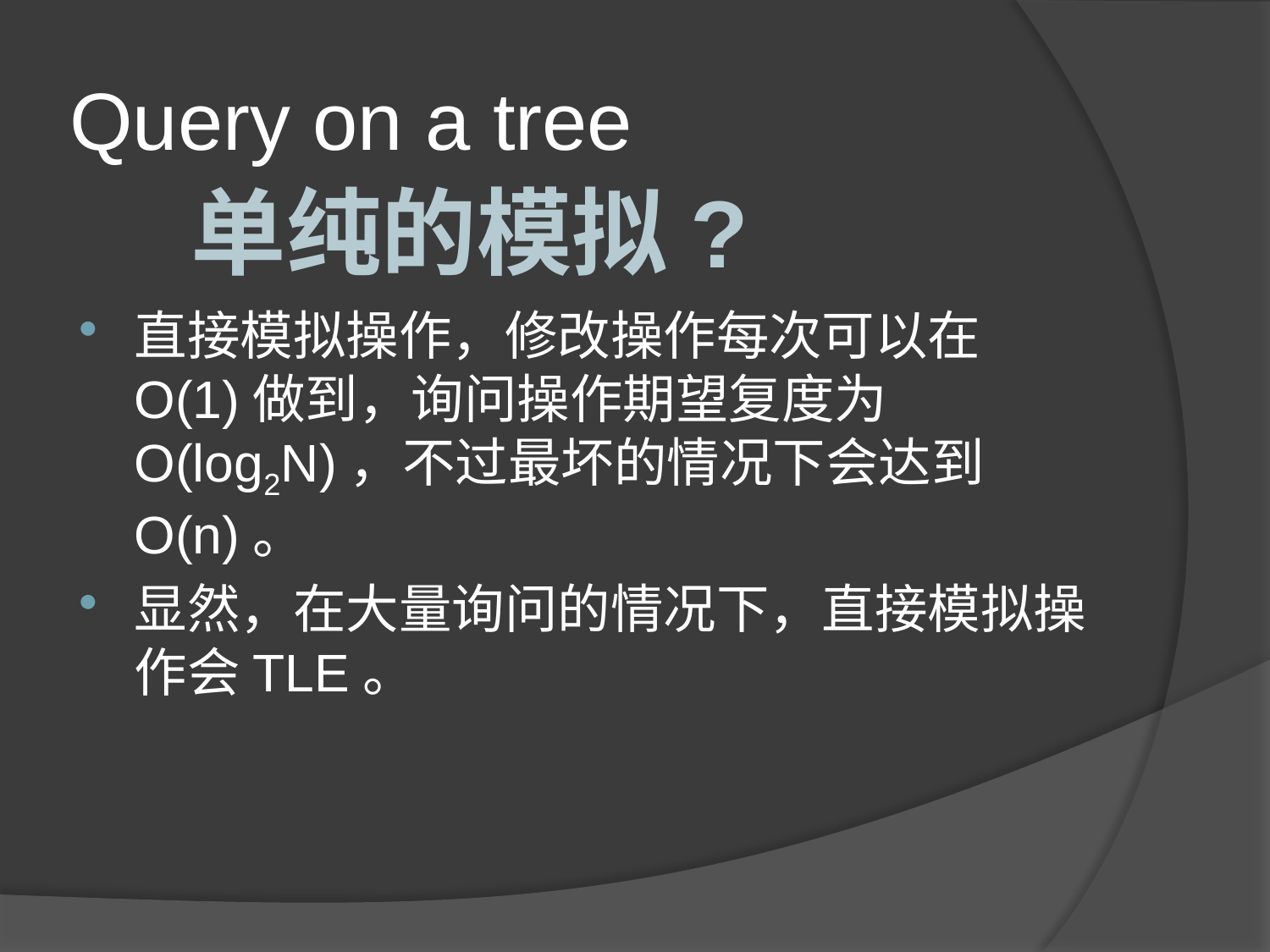

# Query on a tree
单纯的模拟?

直接模拟操作，修改操作每次可以在O(1)做到，询问操作期望复度为O(log2N)，不过最坏的情况下会达到O(n)。
显然，在大量询问的情况下，直接模拟操作会TLE。